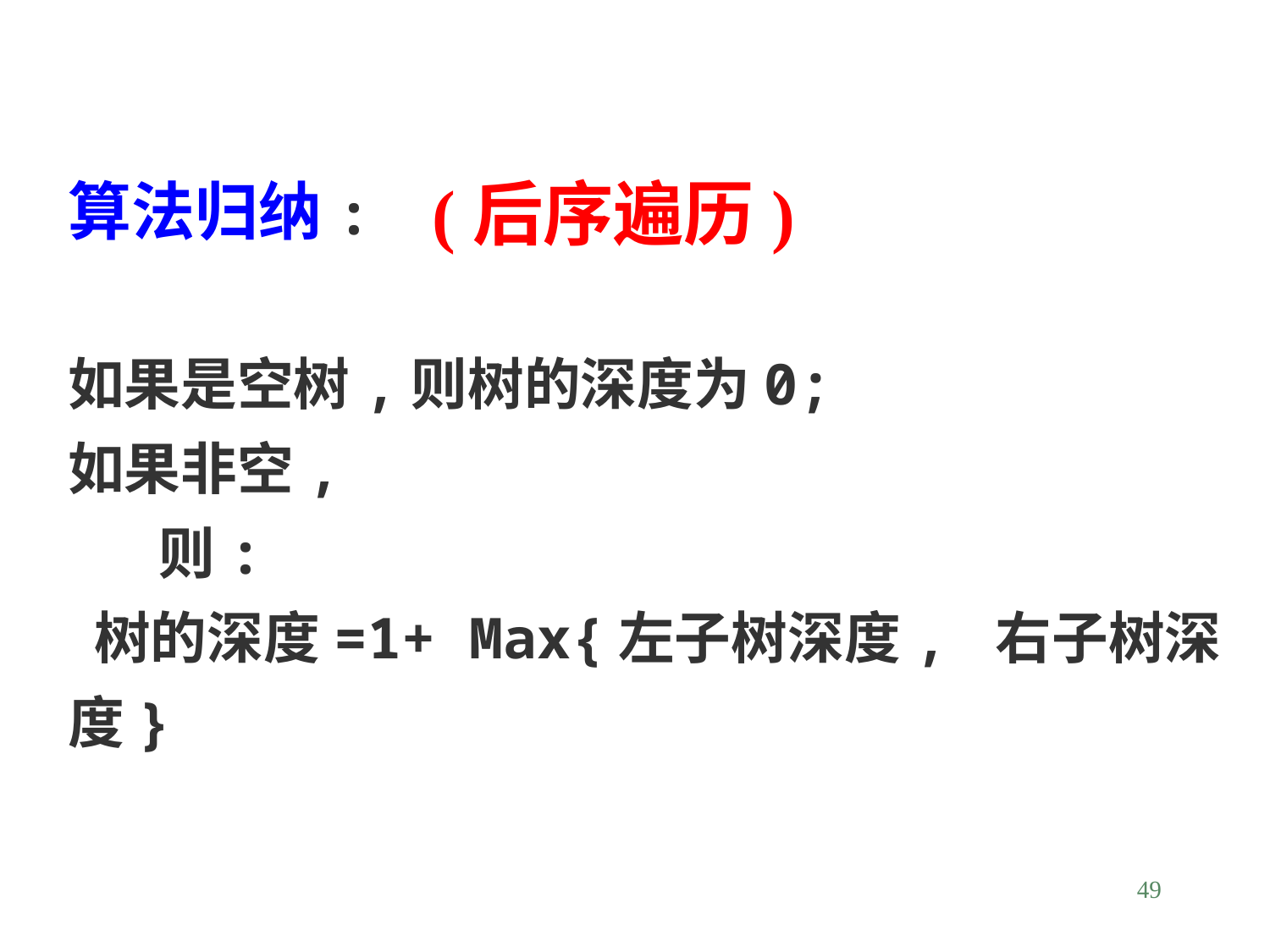

算法归纳:

如果是空树,则树的深度为0;
如果非空,
      则:
 树的深度=1+ Max{左子树深度, 右子树深度}
(后序遍历)
49